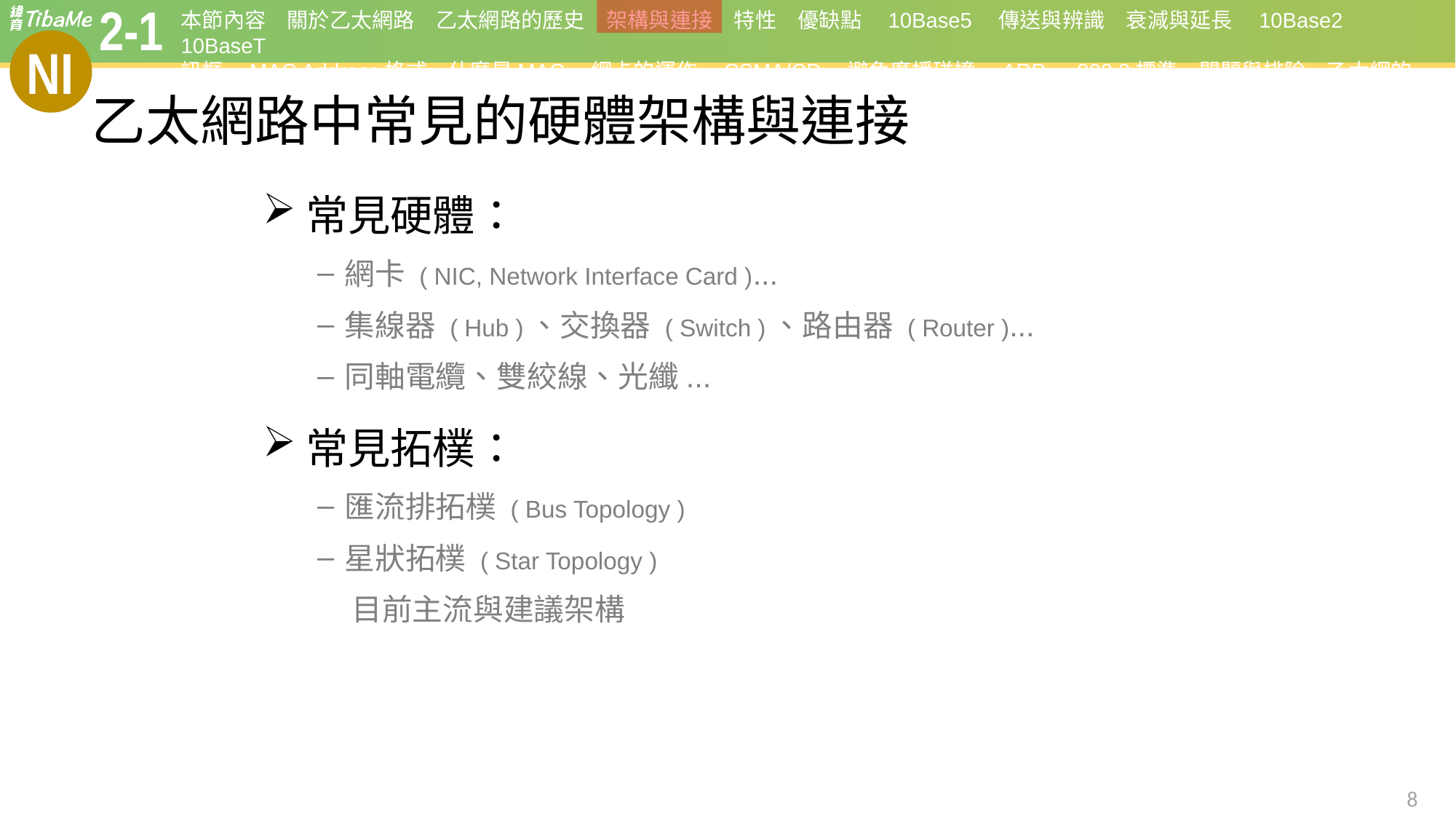

# 乙太網路中常見的硬體架構與連接
常見硬體：
網卡 ( NIC, Network Interface Card )...
集線器 ( Hub )、交換器 ( Switch )、路由器 ( Router )...
同軸電纜、雙絞線、光纖...
常見拓樸：
匯流排拓樸 ( Bus Topology )
星狀拓樸 ( Star Topology )
    目前主流與建議架構